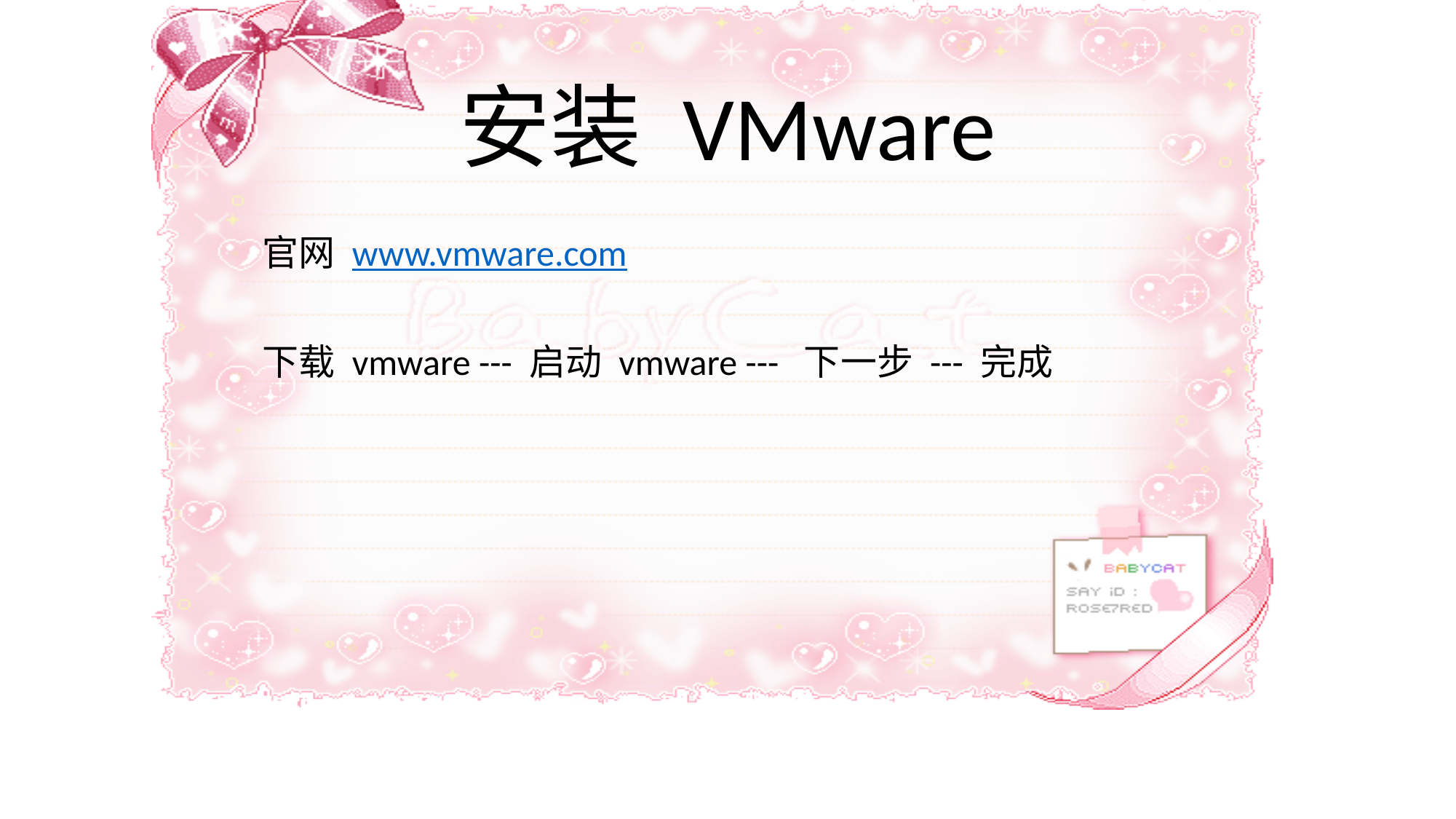

# 安装 VMware
官网 www.vmware.com

下载 vmware --- 启动 vmware ---  下一步 --- 完成